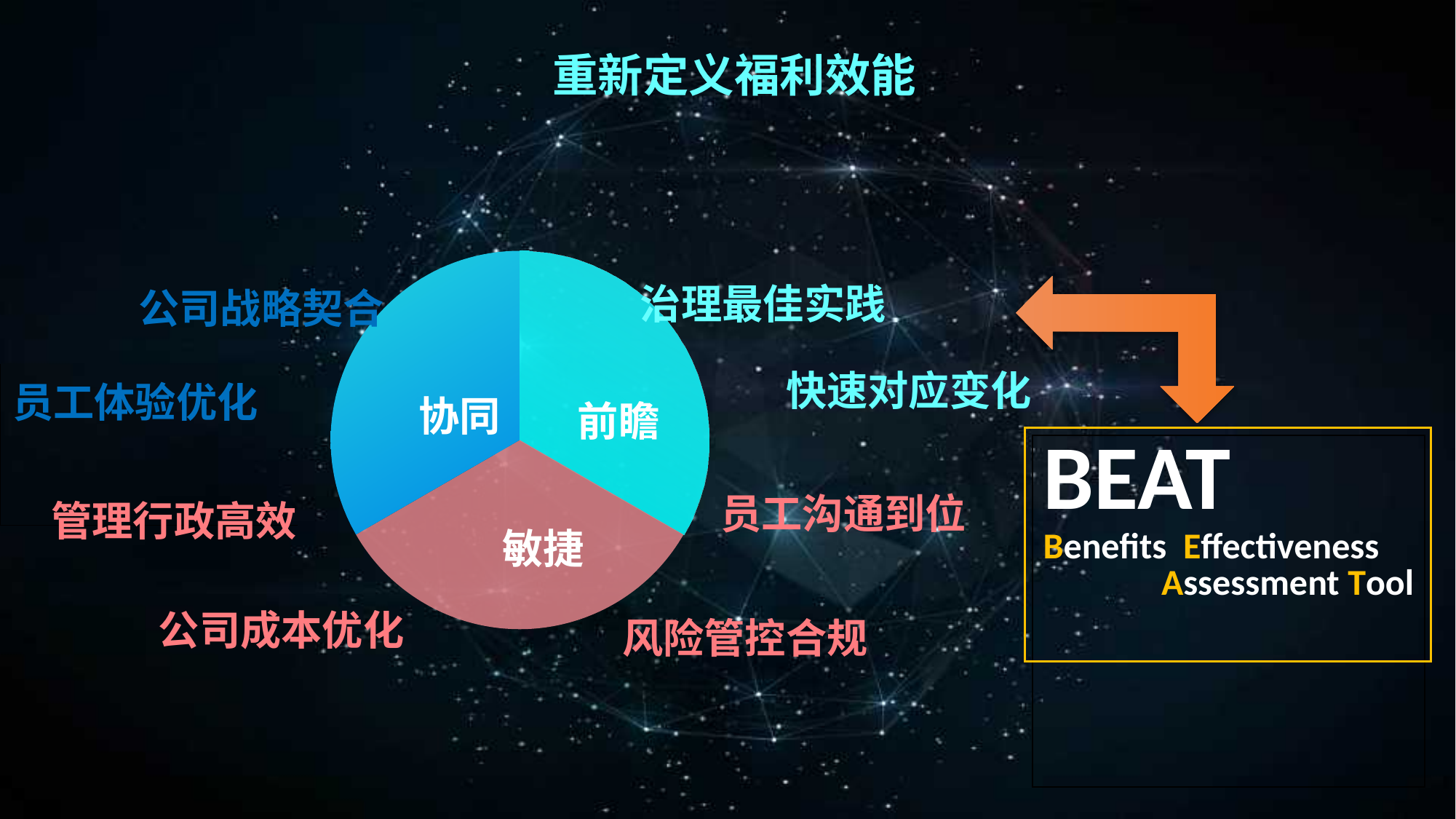

| 重新定义福利效能 |
| --- |

### Chart

| Category | 销售额 |
|---|---|
| 第一季度 | 33.300000000000004 |
| 第二季度 | 33.300000000000004 |
| 第三季度 | 33.300000000000004 |
| 治理最佳实践 |
| --- |
| 公司战略契合 |
| --- |
| 快速对应变化 |
| --- |
| 员工体验优化 |
| --- |
| 协同 |
| --- |
| 前瞻 |
| --- |

| BEAT Benefits Effectiveness Assessment Tool |
| --- |
| 员工沟通到位 |
| --- |
| 管理行政高效 |
| --- |
| 敏捷 |
| --- |
| 公司成本优化 |
| --- |
| 风险管控合规 |
| --- |